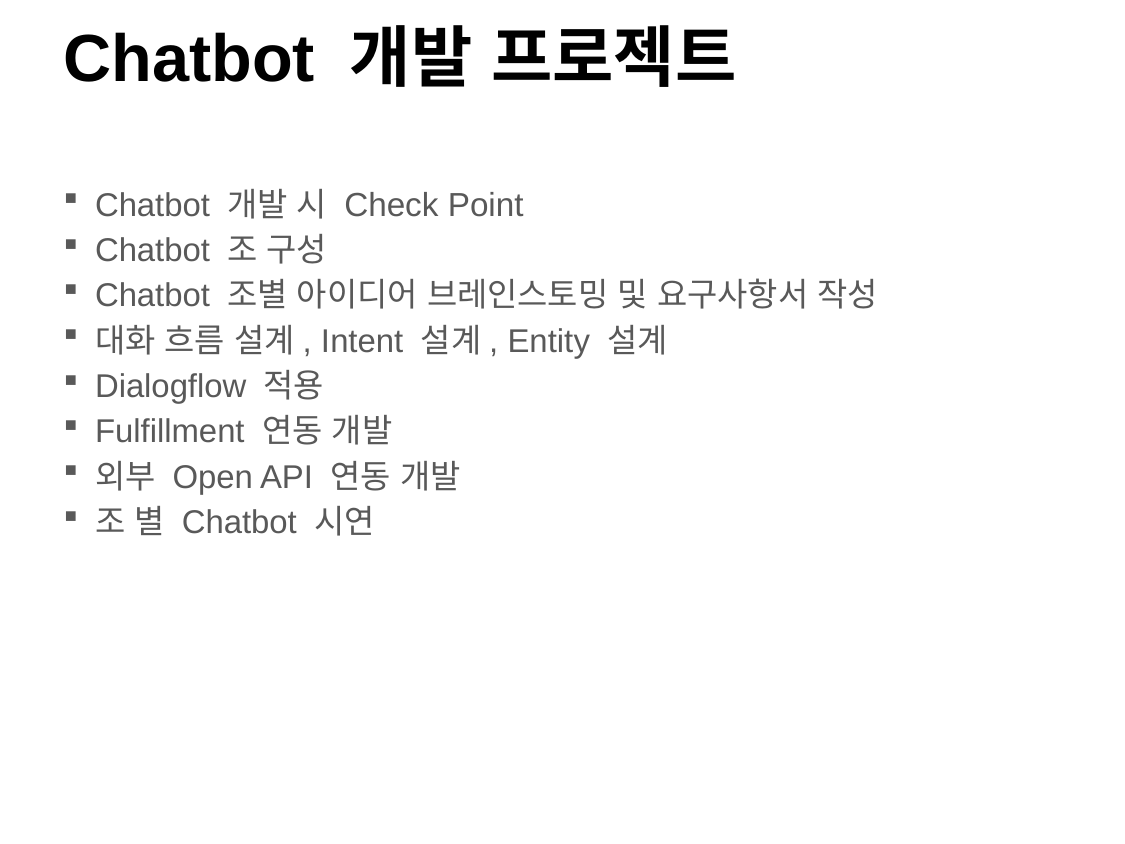

# Chatbot 개발 프로젝트
Chatbot 개발 시 Check Point
Chatbot 조 구성
Chatbot 조별 아이디어 브레인스토밍 및 요구사항서 작성
대화 흐름 설계, Intent 설계, Entity 설계
Dialogflow 적용
Fulfillment 연동 개발
외부 Open API 연동 개발
조 별 Chatbot 시연